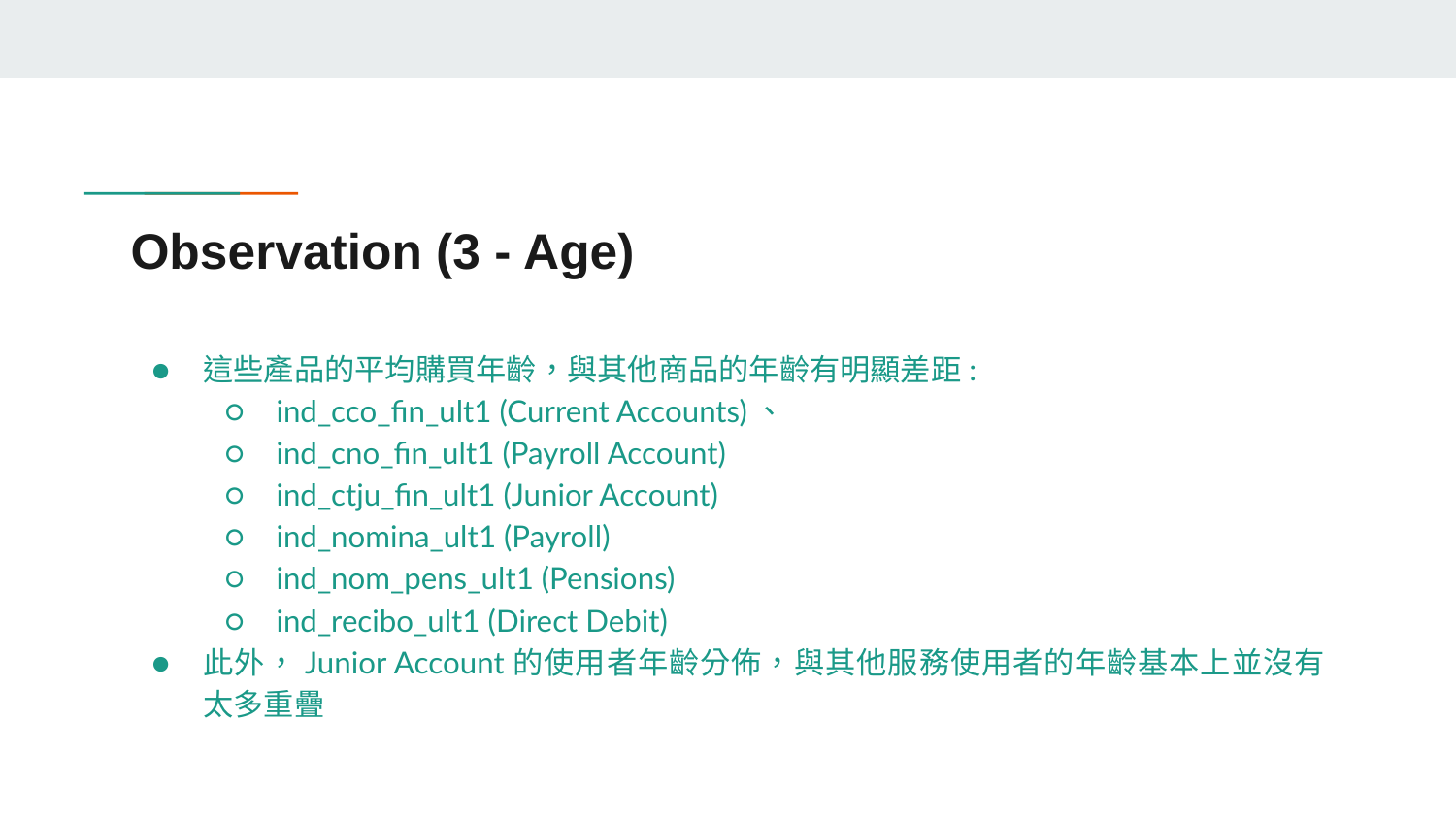

# Observation (3 - Age)
這些產品的平均購買年齡，與其他商品的年齡有明顯差距:
ind_cco_fin_ult1 (Current Accounts)、
ind_cno_fin_ult1 (Payroll Account)
ind_ctju_fin_ult1 (Junior Account)
ind_nomina_ult1 (Payroll)
ind_nom_pens_ult1 (Pensions)
ind_recibo_ult1 (Direct Debit)
此外，Junior Account的使用者年齡分佈，與其他服務使用者的年齡基本上並沒有太多重疊